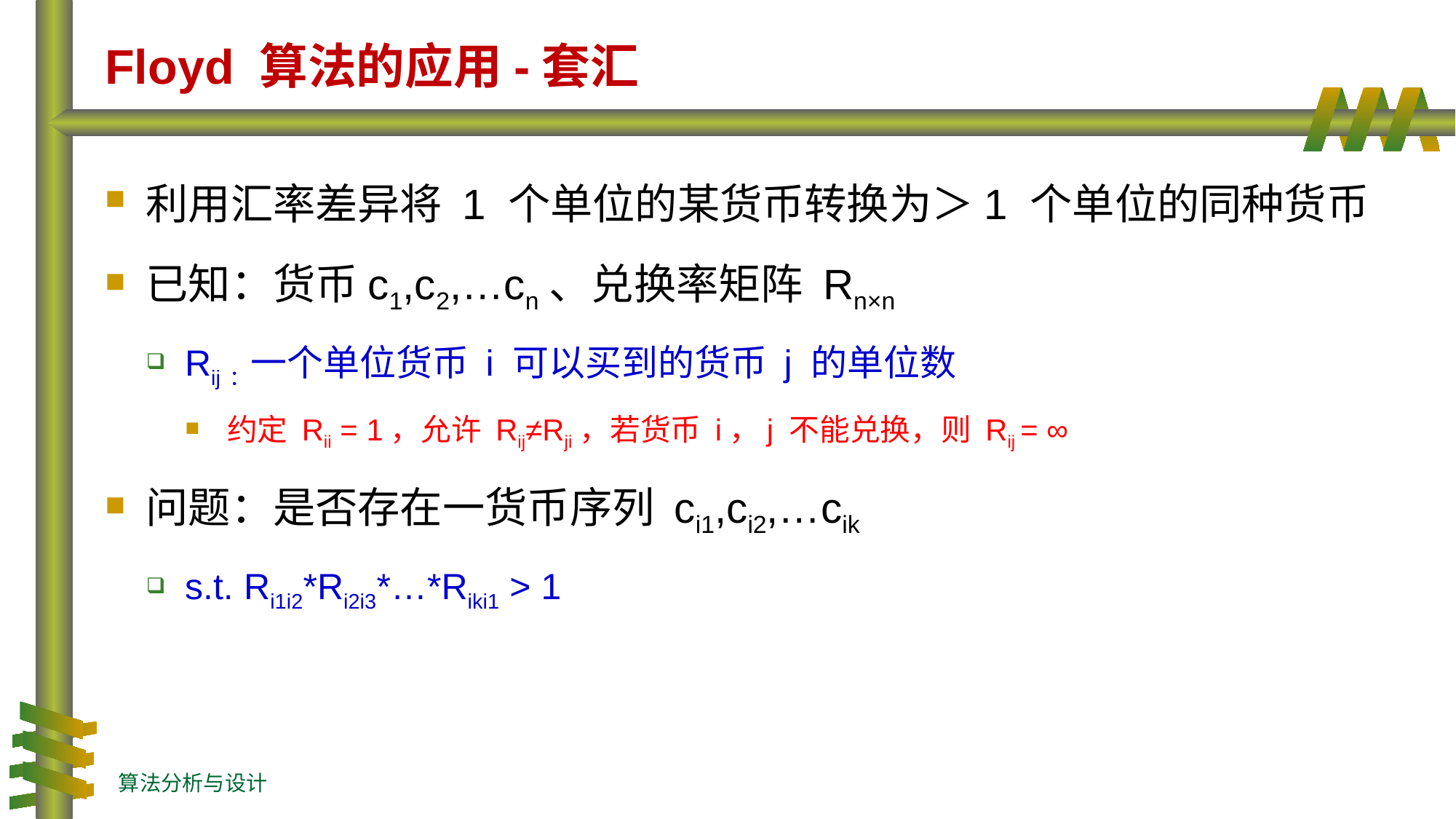

# Floyd 算法的应用-套汇
利用汇率差异将 1 个单位的某货币转换为＞1 个单位的同种货币
已知：货币c1,c2,…cn、兑换率矩阵 Rn×n
Rij：一个单位货币 i 可以买到的货币 j 的单位数
约定 Rii = 1，允许 Rij≠Rji，若货币 i，j 不能兑换，则 Rij = ∞
问题：是否存在一货币序列 ci1,ci2,…cik
s.t. Ri1i2*Ri2i3*…*Riki1 > 1
算法分析与设计